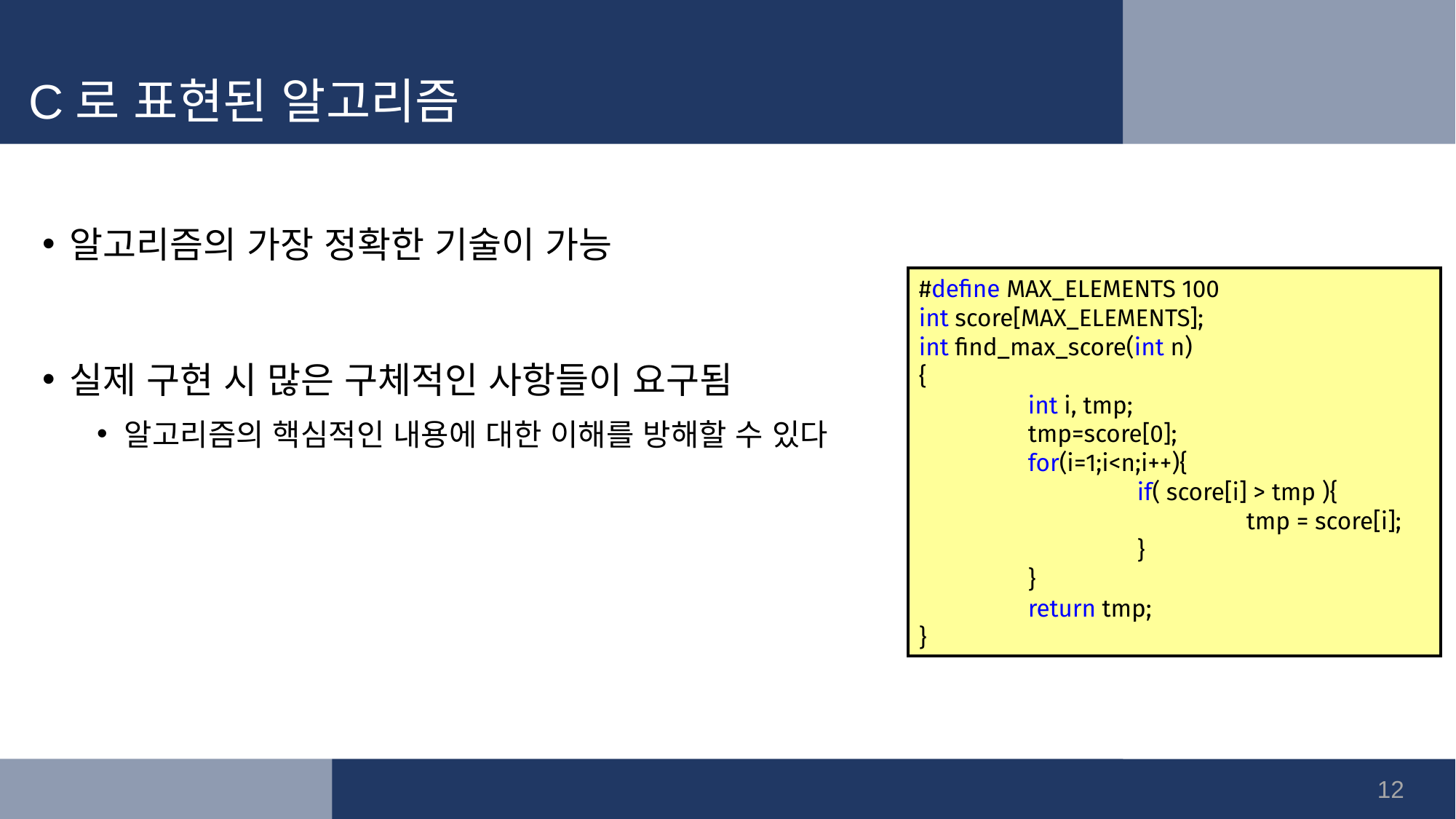

# C로 표현된 알고리즘
알고리즘의 가장 정확한 기술이 가능

실제 구현 시 많은 구체적인 사항들이 요구됨
알고리즘의 핵심적인 내용에 대한 이해를 방해할 수 있다
#define MAX_ELEMENTS 100
int score[MAX_ELEMENTS];
int find_max_score(int n)
{
	int i, tmp;
	tmp=score[0];
	for(i=1;i<n;i++){
		if( score[i] > tmp ){
			tmp = score[i];
		}
	}
	return tmp;
}
12